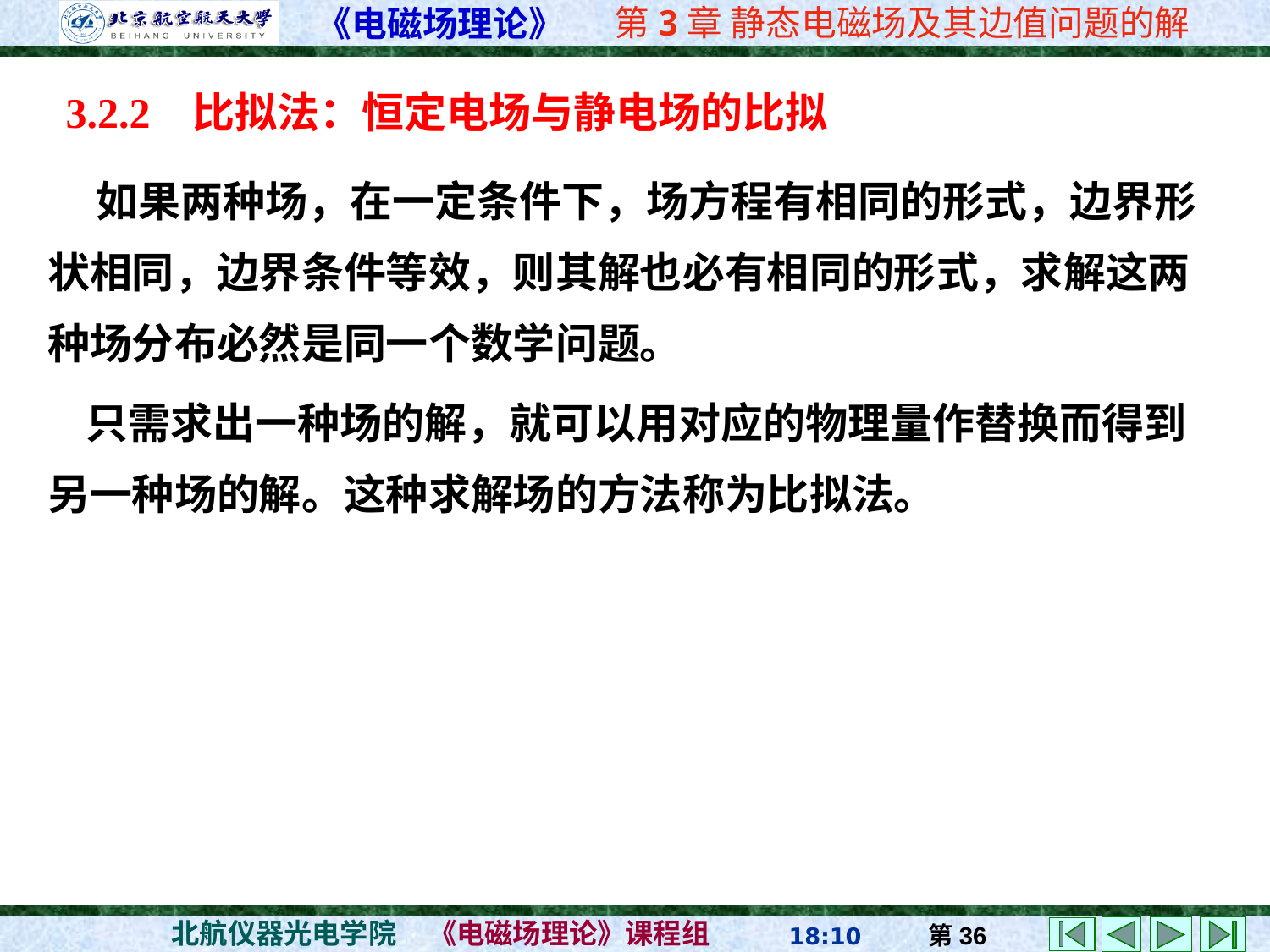

3.2.2   比拟法：恒定电场与静电场的比拟
     如果两种场，在一定条件下，场方程有相同的形式，边界形状相同，边界条件等效，则其解也必有相同的形式，求解这两种场分布必然是同一个数学问题。
   只需求出一种场的解，就可以用对应的物理量作替换而得到另一种场的解。这种求解场的方法称为比拟法。